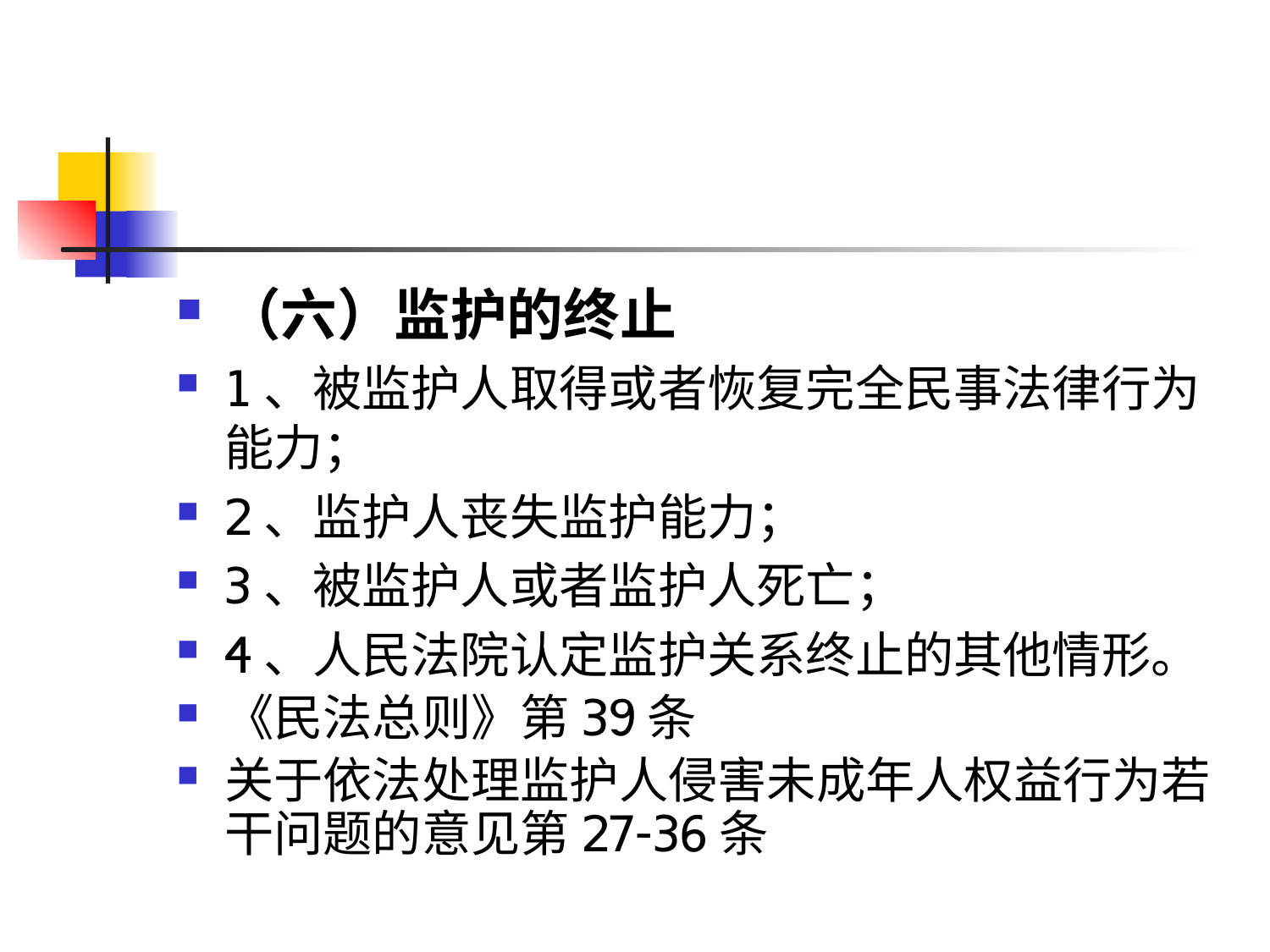

#
（六）监护的终止
1、被监护人取得或者恢复完全民事法律行为能力；
2、监护人丧失监护能力；
3、被监护人或者监护人死亡；
4、人民法院认定监护关系终止的其他情形。
《民法总则》第39条
关于依法处理监护人侵害未成年人权益行为若干问题的意见第27-36条